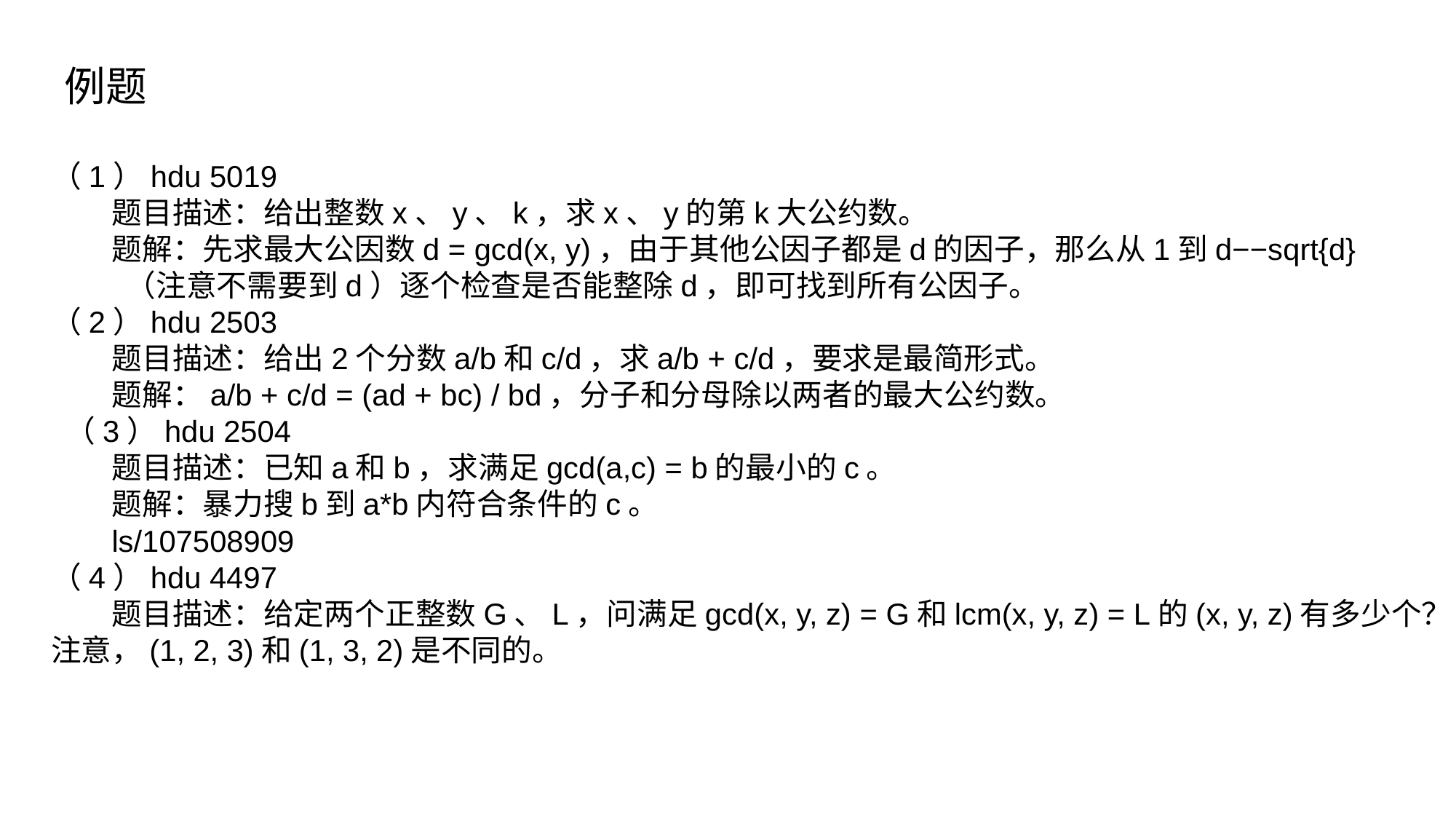

# 例题

（1）hdu 5019
题目描述：给出整数x、y、k，求x、y的第k大公约数。
题解：先求最大公因数d = gcd(x, y)，由于其他公因子都是d的因子，那么从1到d−−sqrt{d}
 （注意不需要到d）逐个检查是否能整除d，即可找到所有公因子。
（2）hdu 2503
题目描述：给出2个分数a/b和c/d，求a/b + c/d，要求是最简形式。
题解：a/b + c/d = (ad + bc) / bd，分子和分母除以两者的最大公约数。
 （3）hdu 2504
题目描述：已知a和b，求满足gcd(a,c) = b的最小的c。
题解：暴力搜b到a*b内符合条件的c。
ls/107508909
（4）hdu 4497
题目描述：给定两个正整数G、L，问满足gcd(x, y, z) = G和lcm(x, y, z) = L的(x, y, z)有多少个？注意，(1, 2, 3)和(1, 3, 2)是不同的。